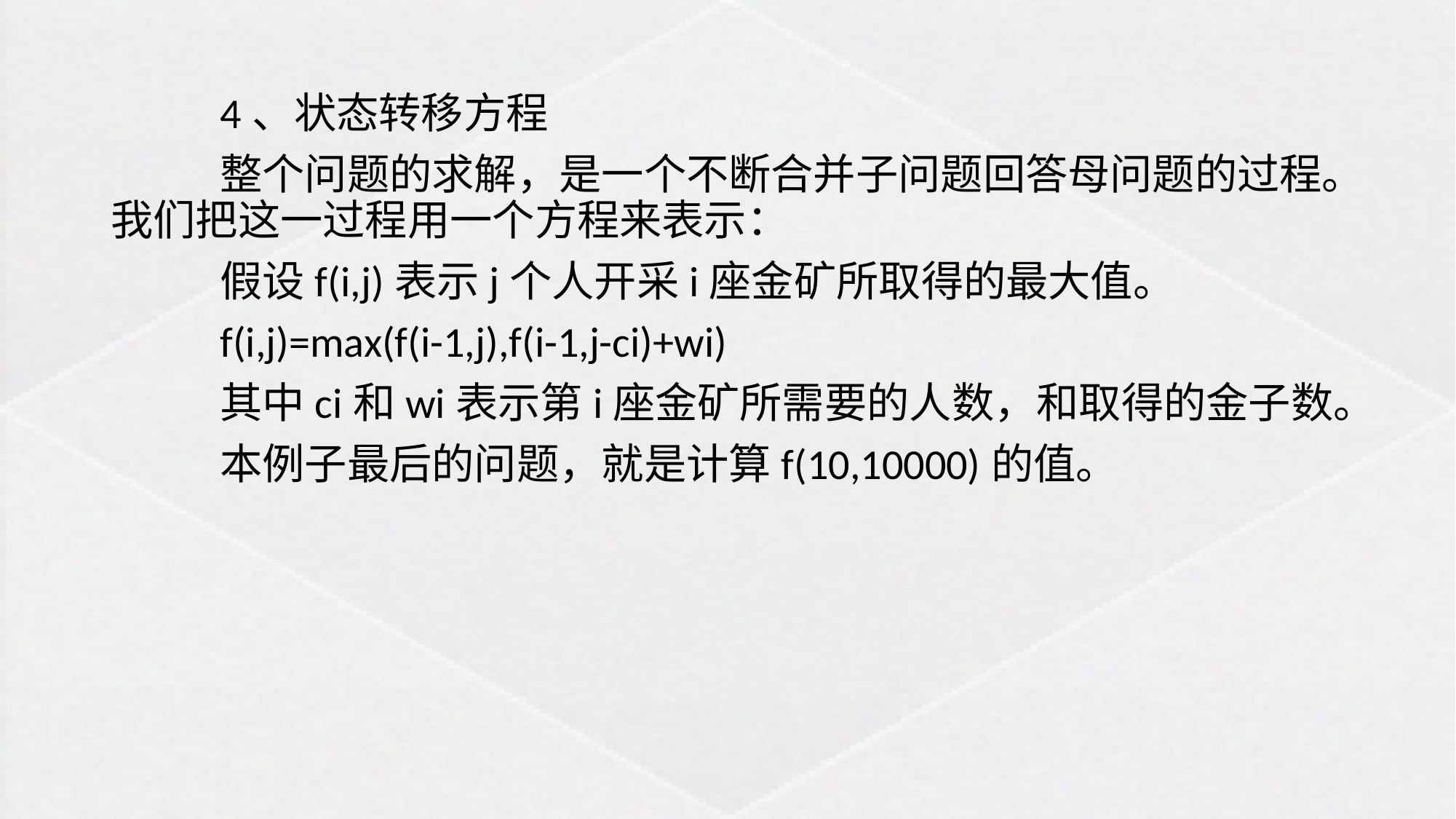

4、状态转移方程
	整个问题的求解，是一个不断合并子问题回答母问题的过程。我们把这一过程用一个方程来表示：
	假设f(i,j)表示j个人开采i座金矿所取得的最大值。
	f(i,j)=max(f(i-1,j),f(i-1,j-ci)+wi)
	其中ci和wi表示第i座金矿所需要的人数，和取得的金子数。
	本例子最后的问题，就是计算f(10,10000)的值。